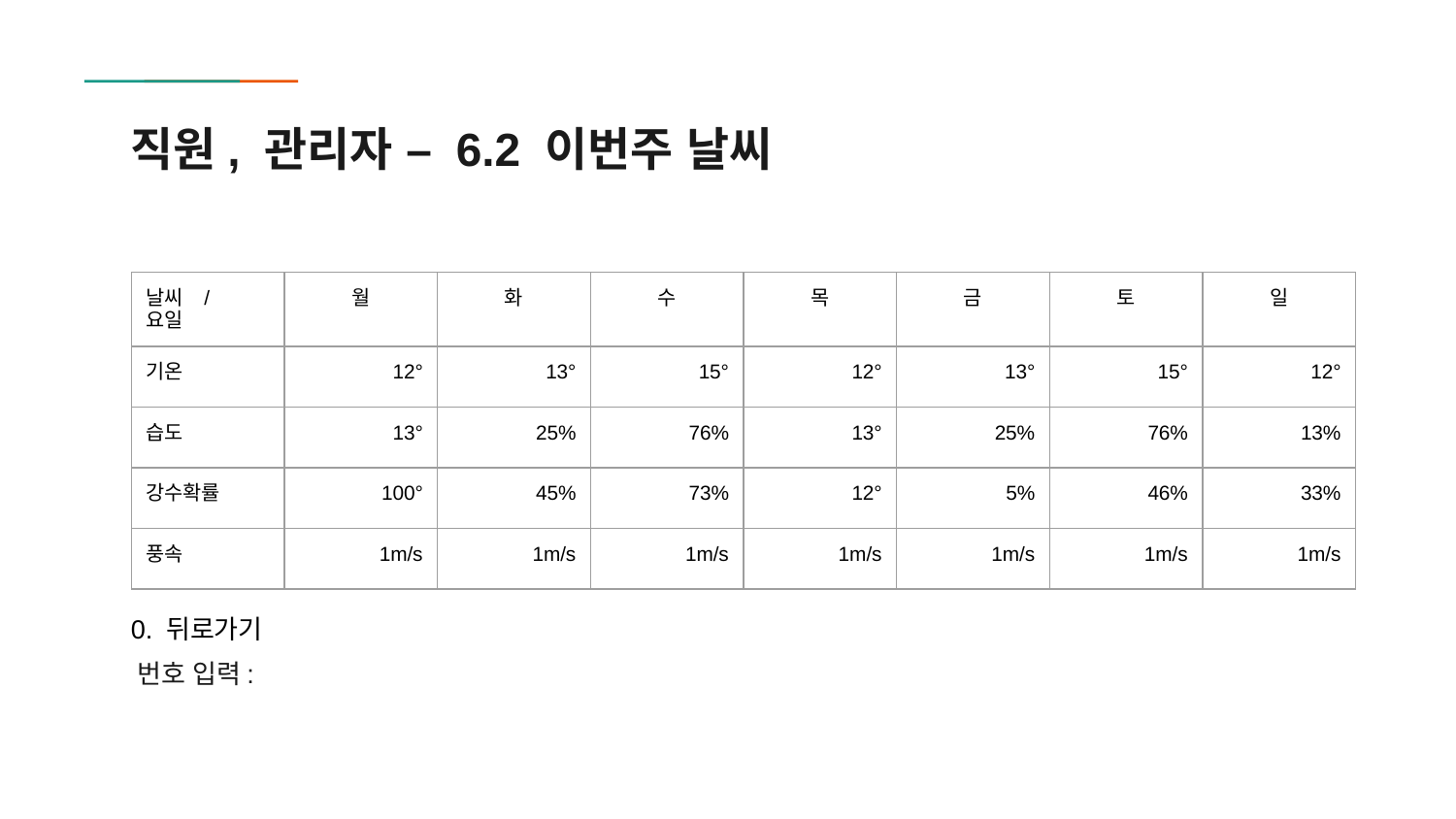

# 직원, 관리자 – 6.2 이번주 날씨
| 날씨 / 요일 | 월 | 화 | 수 | 목 | 금 | 토 | 일 |
| --- | --- | --- | --- | --- | --- | --- | --- |
| 기온 | 12° | 13° | 15° | 12° | 13° | 15° | 12° |
| 습도 | 13° | 25% | 76% | 13° | 25% | 76% | 13% |
| 강수확률 | 100° | 45% | 73% | 12° | 5% | 46% | 33% |
| 풍속 | 1m/s | 1m/s | 1m/s | 1m/s | 1m/s | 1m/s | 1m/s |
 0. 뒤로가기
 번호 입력: